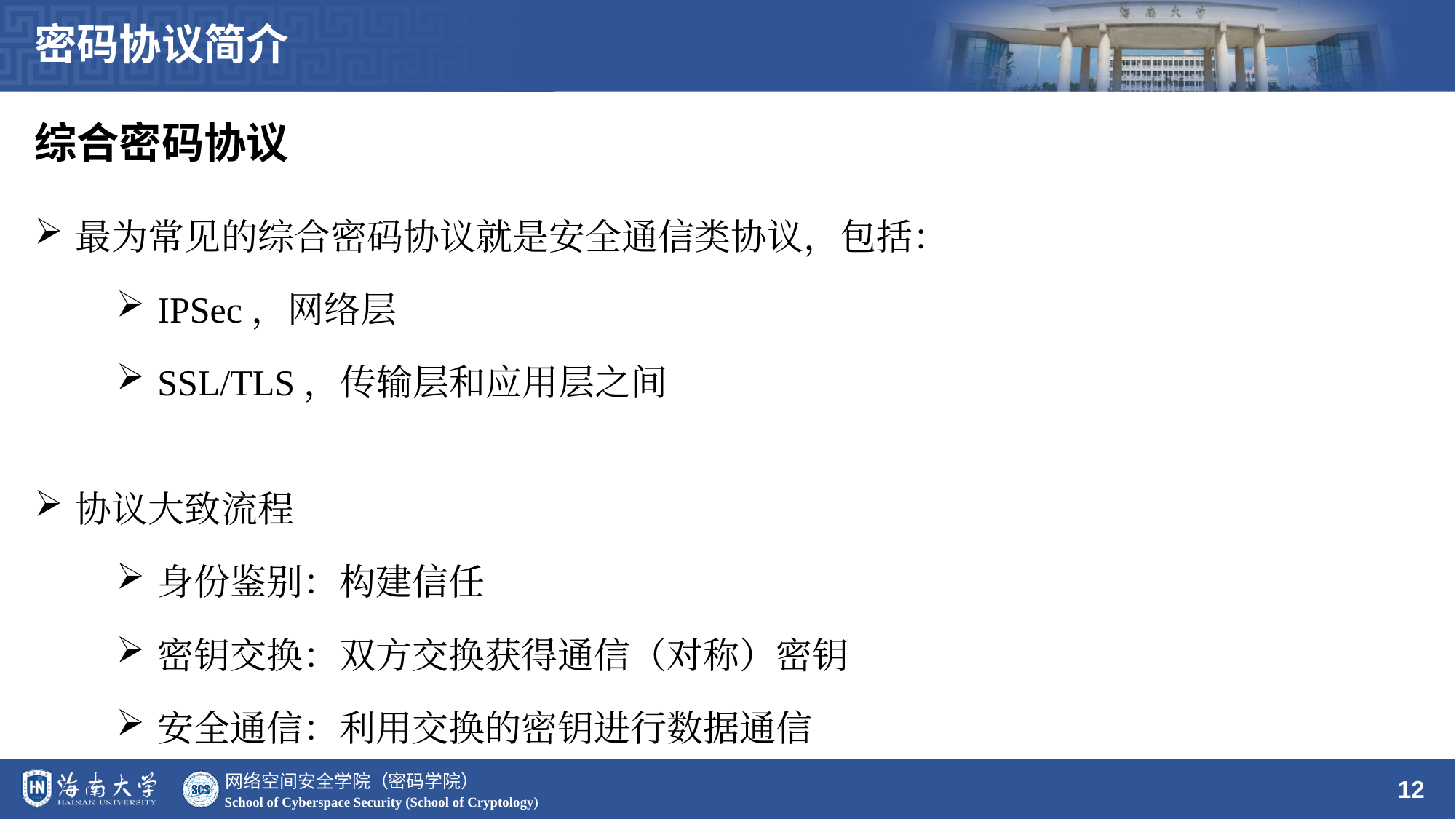

密码协议简介
综合密码协议
最为常见的综合密码协议就是安全通信类协议，包括：
IPSec，网络层
SSL/TLS，传输层和应用层之间

协议大致流程
身份鉴别：构建信任
密钥交换：双方交换获得通信（对称）密钥
安全通信：利用交换的密钥进行数据通信
12